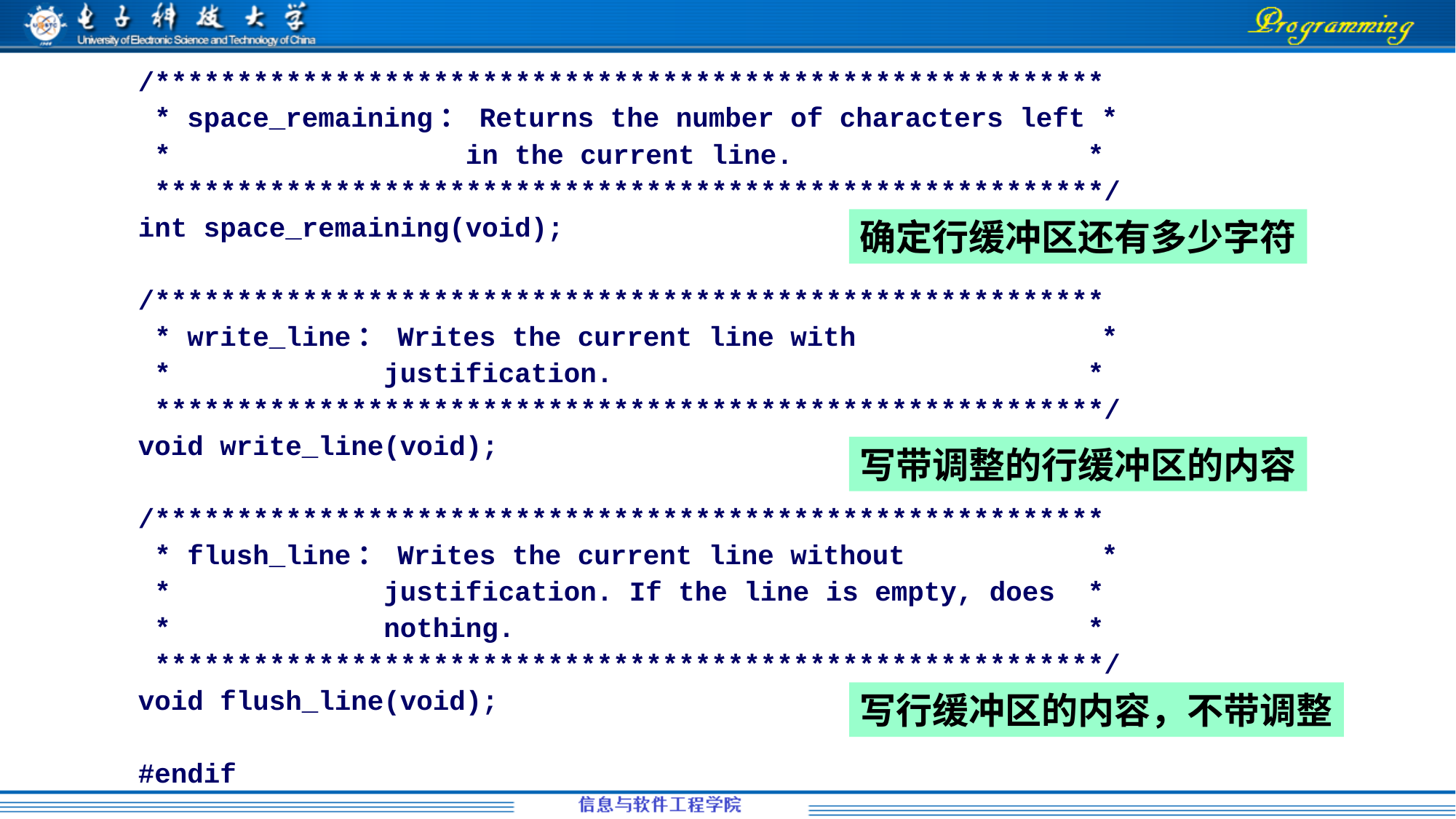

/**********************************************************
 * space_remaining： Returns the number of characters left *
 *                  in the current line.                  *
 **********************************************************/
int space_remaining(void);

/**********************************************************
 * write_line： Writes the current line with               *
 *             justification.                             *
 **********************************************************/
void write_line(void);

/**********************************************************
 * flush_line： Writes the current line without            *
 *             justification. If the line is empty, does  *
 *             nothing.                                   *
 **********************************************************/
void flush_line(void);

#endif
确定行缓冲区还有多少字符
写带调整的行缓冲区的内容
写行缓冲区的内容，不带调整